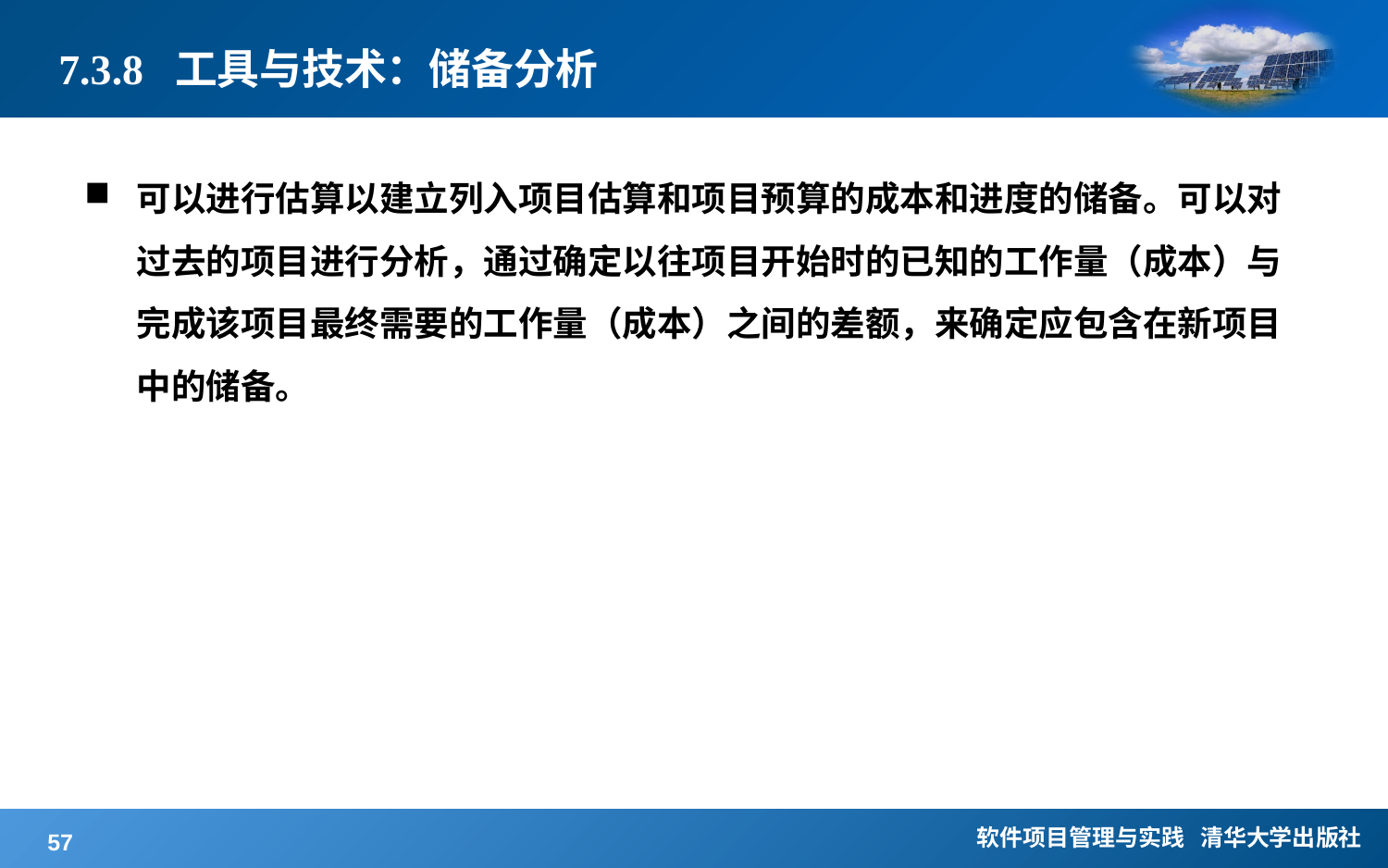

# 7.3.8  工具与技术：储备分析
可以进行估算以建立列入项目估算和项目预算的成本和进度的储备。可以对过去的项目进行分析，通过确定以往项目开始时的已知的工作量（成本）与完成该项目最终需要的工作量（成本）之间的差额，来确定应包含在新项目中的储备。